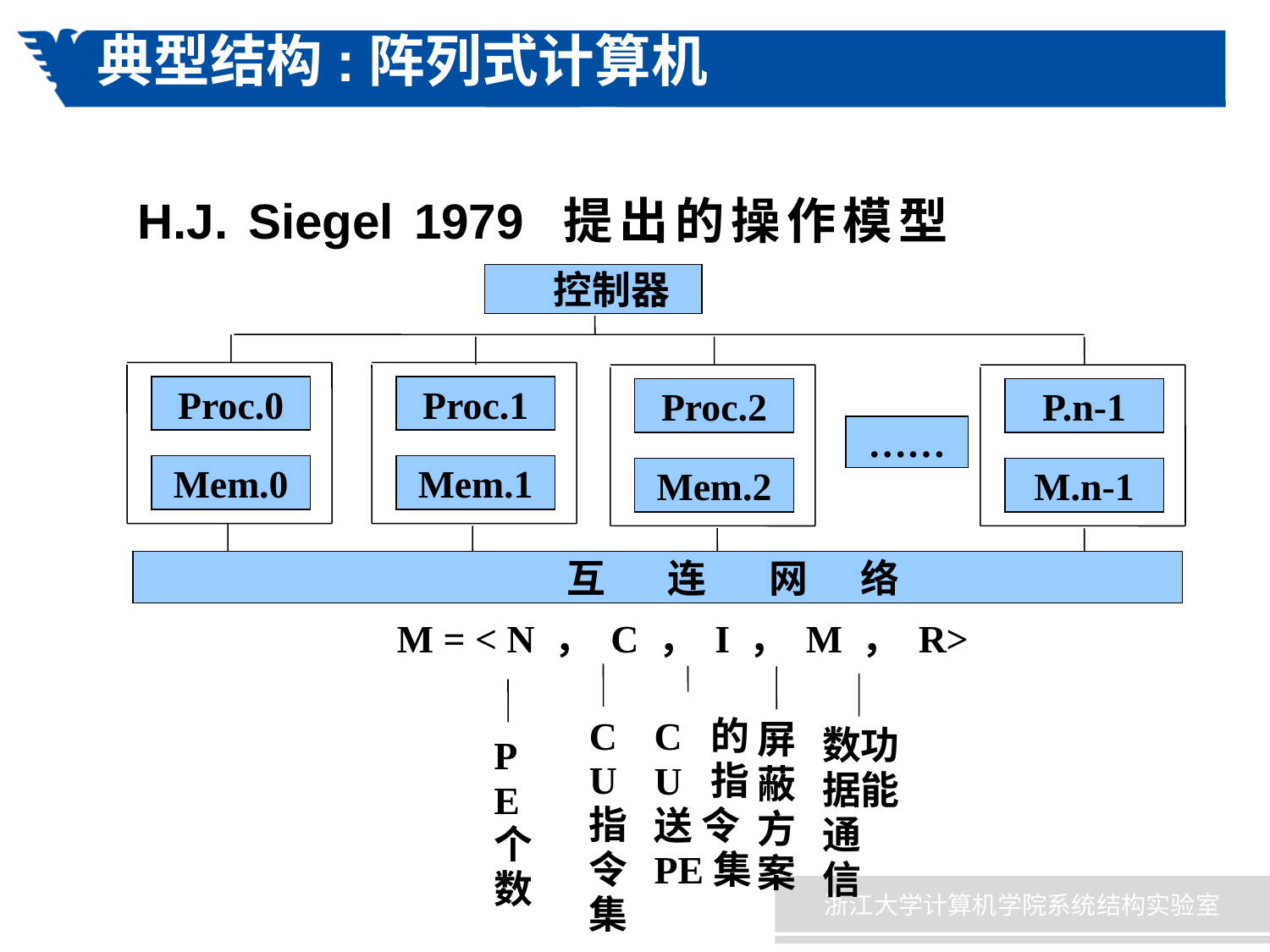

# 典型结构:阵列式计算机
H.J. Siegel 1979 提出的操作模型

  控制器

Proc.0
Mem.0

Proc.1
Mem.1

Proc.2
Mem.2

P.n-1
M.n-1

……

               互       连       网      络
M = < N ， C ， I ， M ， R>

P
E
个
数

C
U
指
令
集

C  的
U  指
送 令
PE集

屏
蔽
方
案

数功
据能
通
信